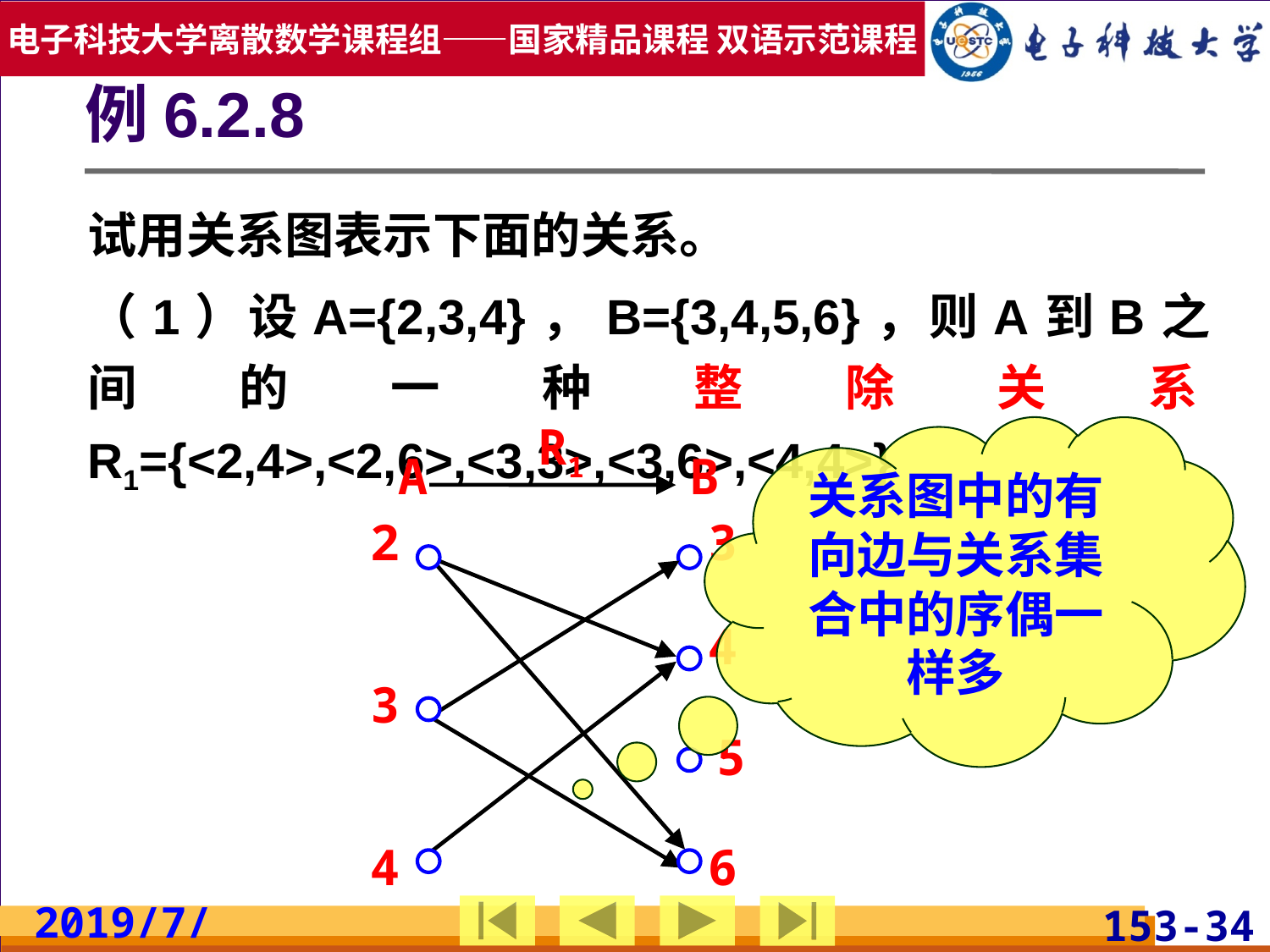

# 例6.2.8
试用关系图表示下面的关系。
（1）设A={2,3,4}，B={3,4,5,6}，则A到B之间的一种整除关系R1={<2,4>,<2,6>,<3,3>,<3,6>,<4,4>}
R1
B
A

关系图中的有向边与关系集合中的序偶一样多
3
2

4

3

5

4
6

2019/7/3